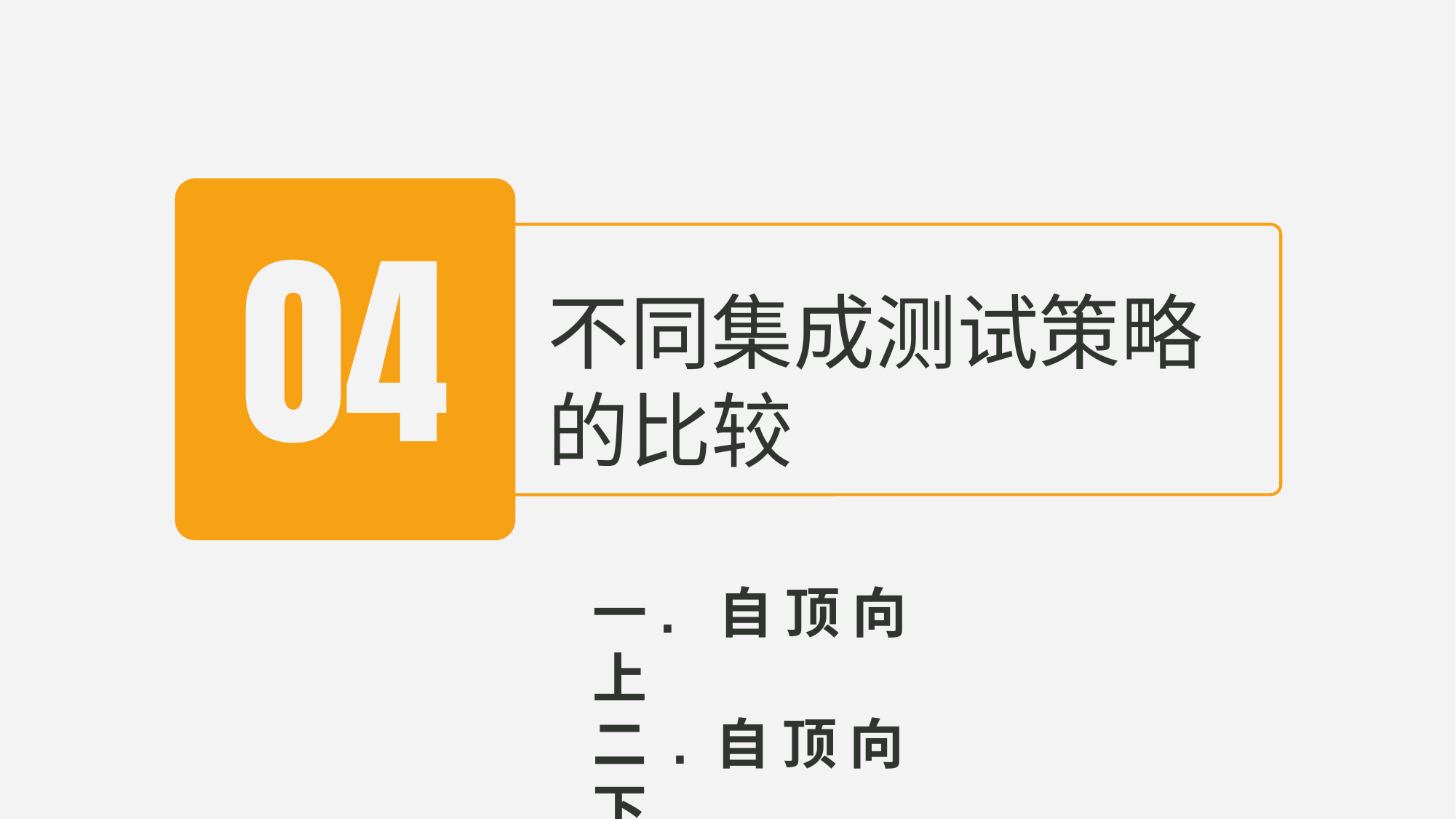

04

不同集成测试策略的比较
一.  自 顶 向 上
二 . 自 顶 向 下